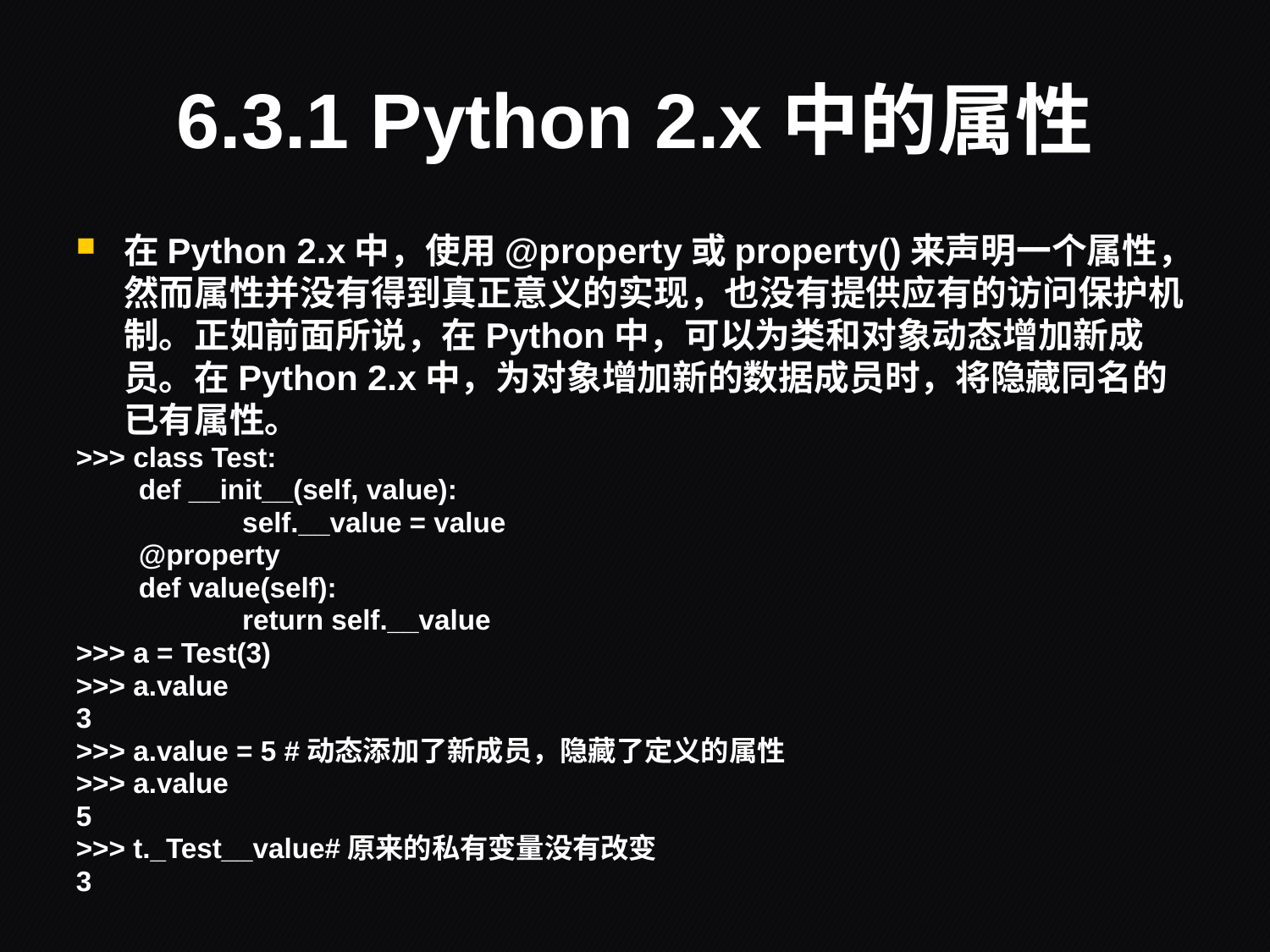

# 6.3.1 Python 2.x中的属性
在Python 2.x中，使用@property或property()来声明一个属性，然而属性并没有得到真正意义的实现，也没有提供应有的访问保护机制。正如前面所说，在Python中，可以为类和对象动态增加新成员。在Python 2.x中，为对象增加新的数据成员时，将隐藏同名的已有属性。
>>> class Test:
	        def __init__(self, value):
		     self.__value = value
	        @property
	        def value(self):
	       	     return self.__value
>>> a = Test(3)
>>> a.value
3
>>> a.value = 5 #动态添加了新成员，隐藏了定义的属性
>>> a.value
5
>>> t._Test__value#原来的私有变量没有改变
3